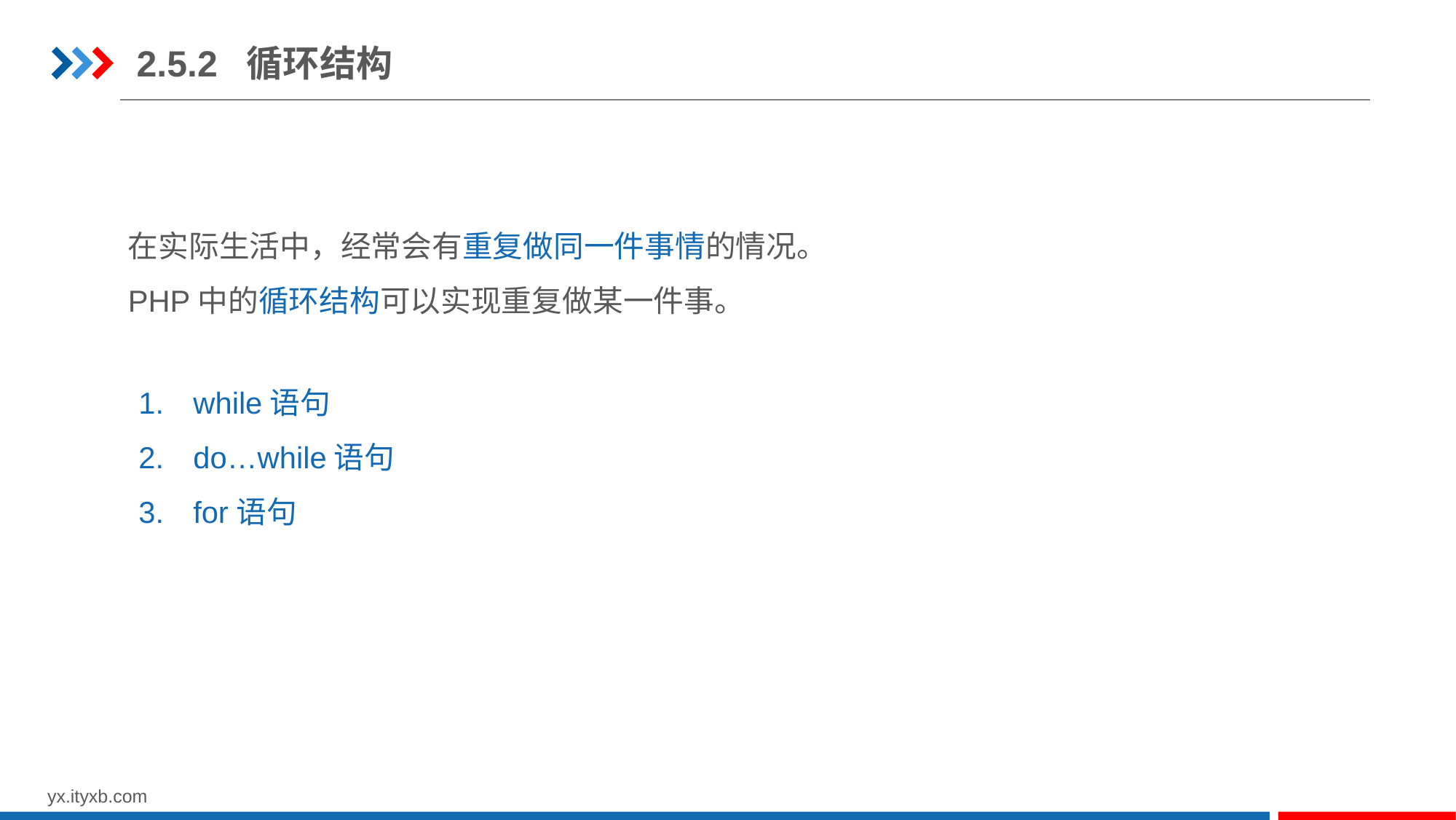

2.5.2  循环结构
在实际生活中，经常会有重复做同一件事情的情况。
PHP中的循环结构可以实现重复做某一件事。
while语句
do…while语句
for语句